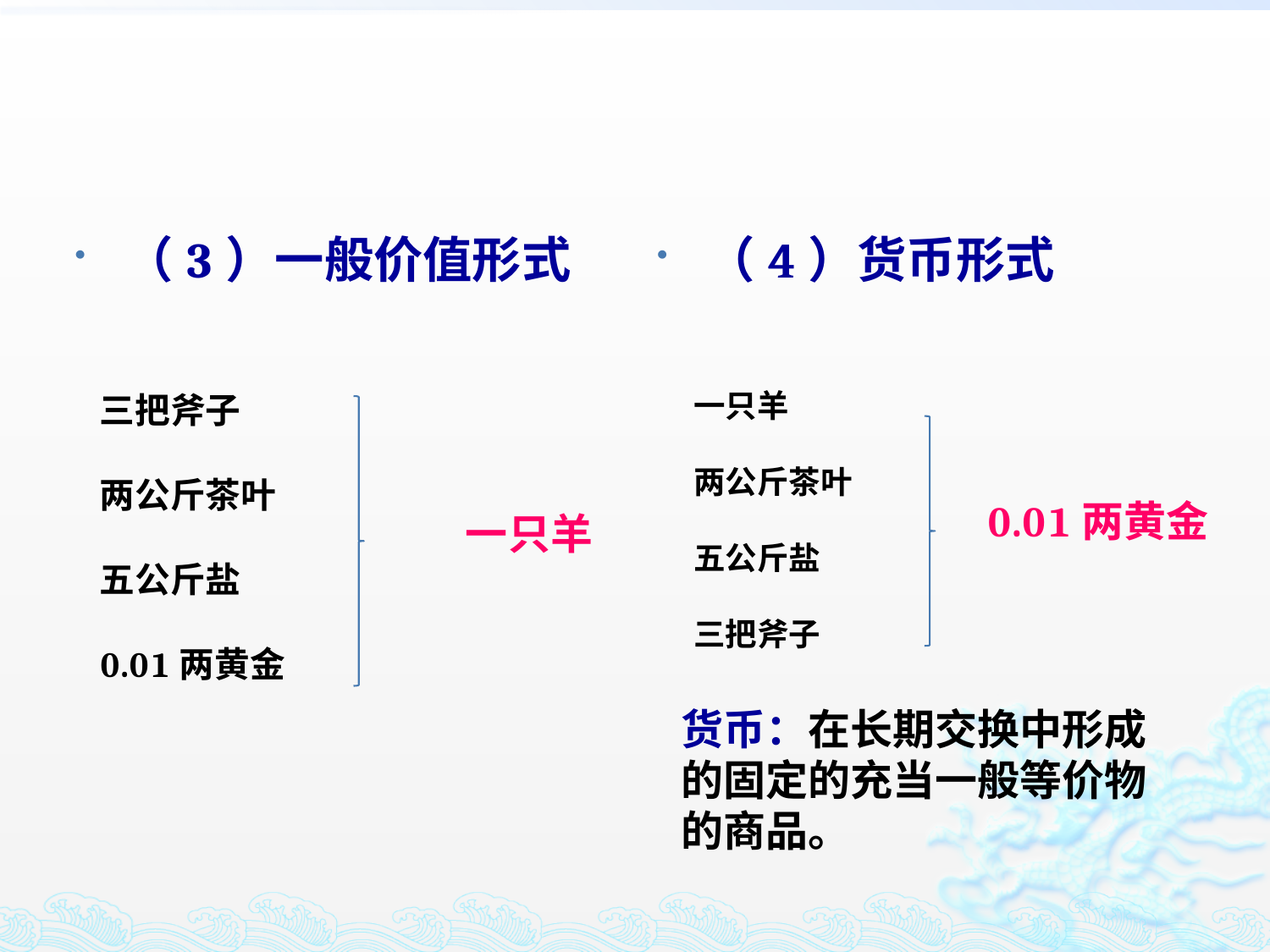

（3）一般价值形式

（4）货币形式
一只羊

两公斤茶叶

五公斤盐

三把斧子
三把斧子

两公斤茶叶

五公斤盐

0.01两黄金

0.01两黄金
一只羊
货币：在长期交换中形成的固定的充当一般等价物的商品。